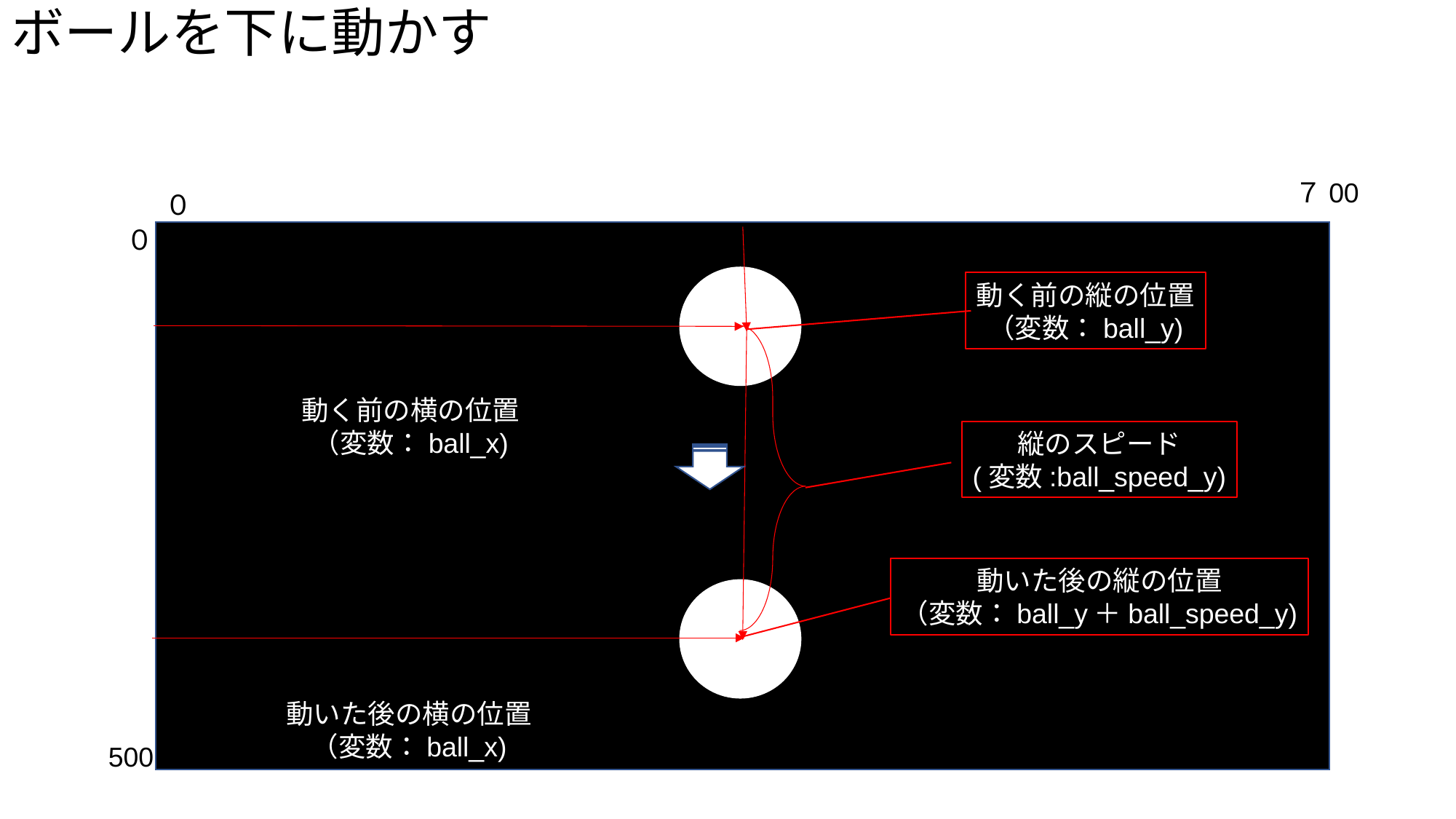

ボールを下に動かす
７00
０
０

動く前の縦の位置
（変数：ball_y)
０

動く前の横の位置
（変数：ball_x)
縦のスピード
(変数:ball_speed_y)

動いた後の縦の位置
（変数：ball_y＋ball_speed_y)

動いた後の横の位置
（変数：ball_x)
500